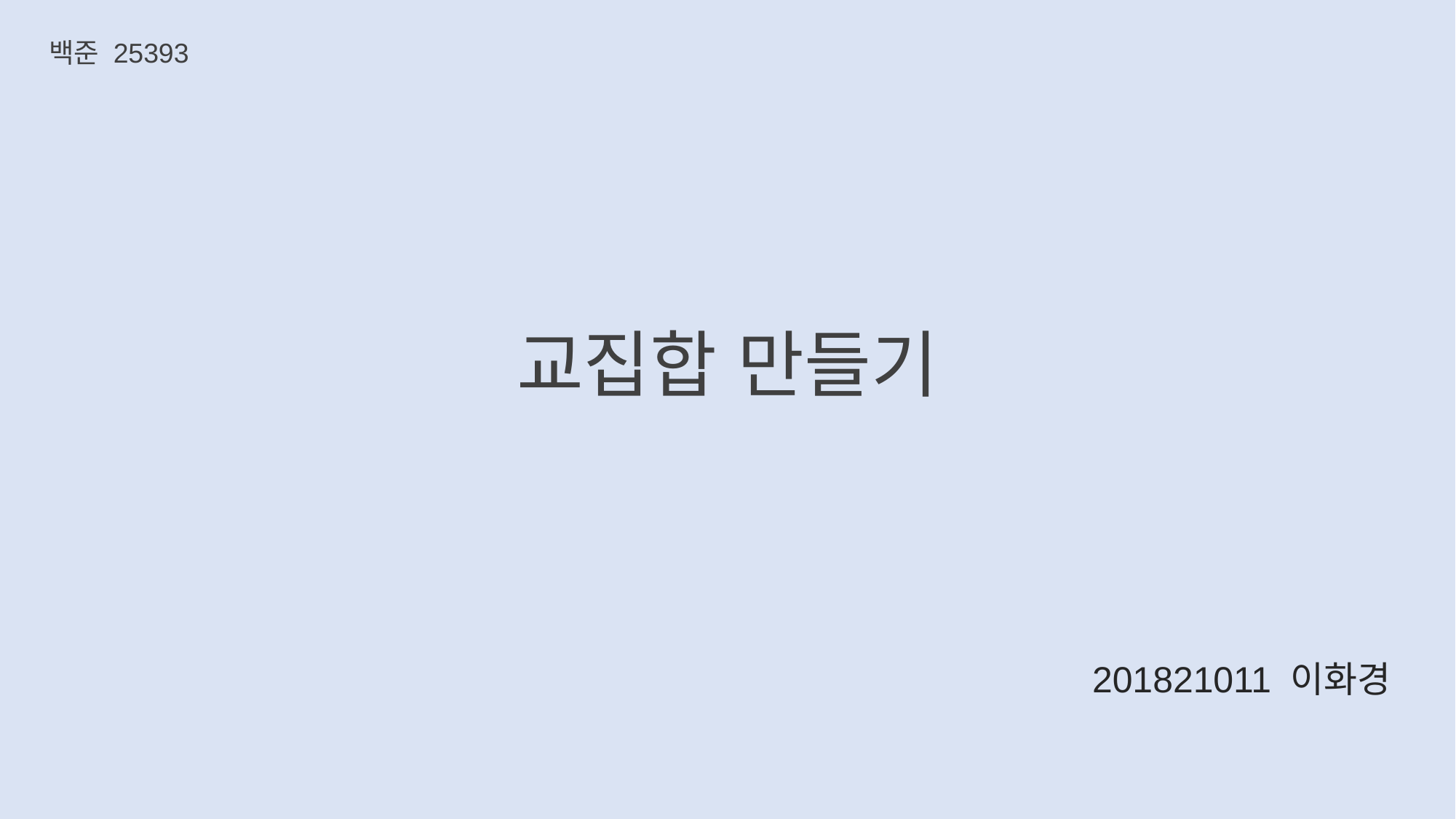

백준 25393
# 교집합 만들기
201821011 이화경